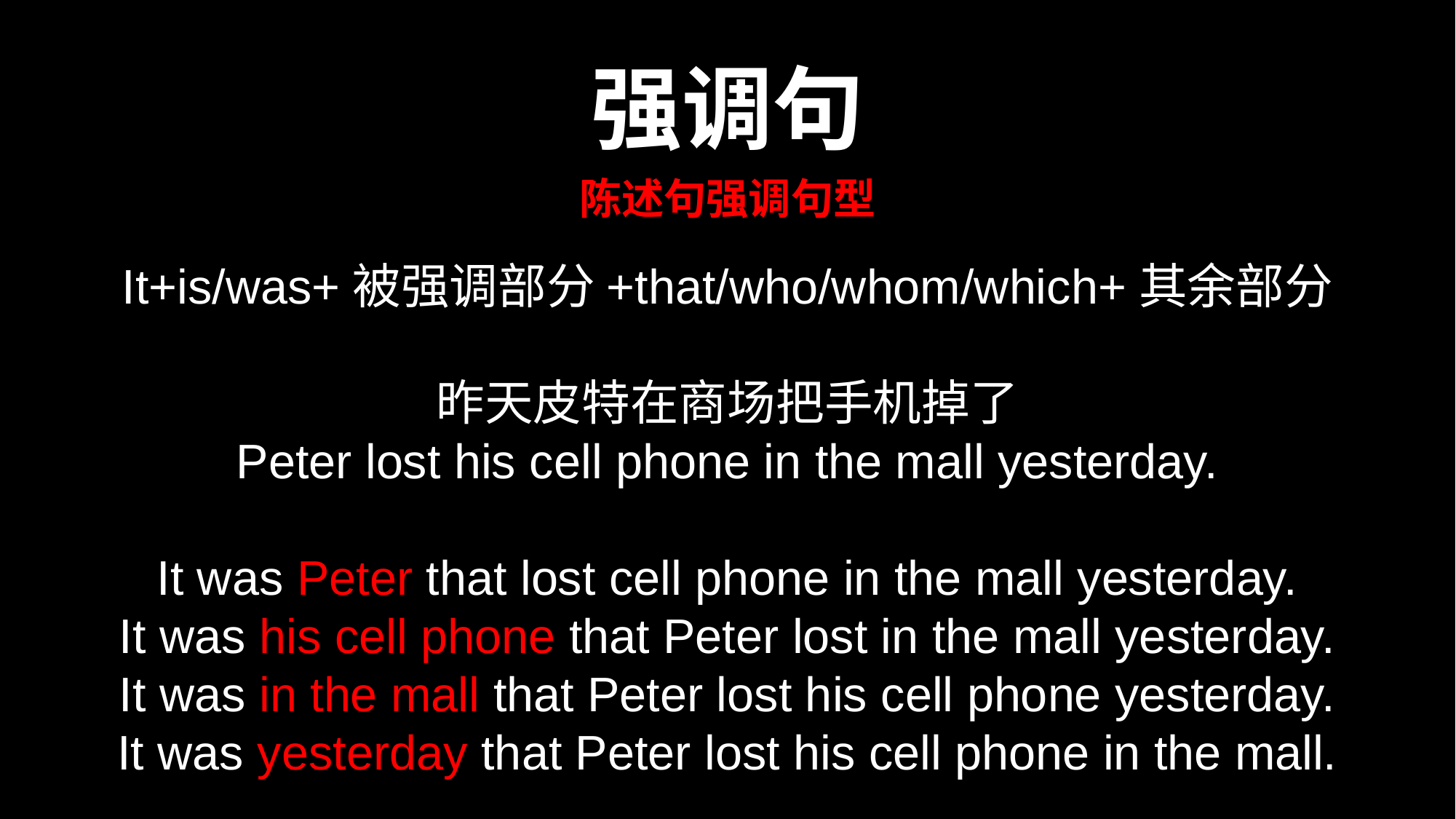

强调句
陈述句强调句型
It+is/was+被强调部分+that/who/whom/which+其余部分

昨天皮特在商场把手机掉了
Peter lost his cell phone in the mall yesterday.

It was Peter that lost cell phone in the mall yesterday.
It was his cell phone that Peter lost in the mall yesterday.
It was in the mall that Peter lost his cell phone yesterday.
It was yesterday that Peter lost his cell phone in the mall.